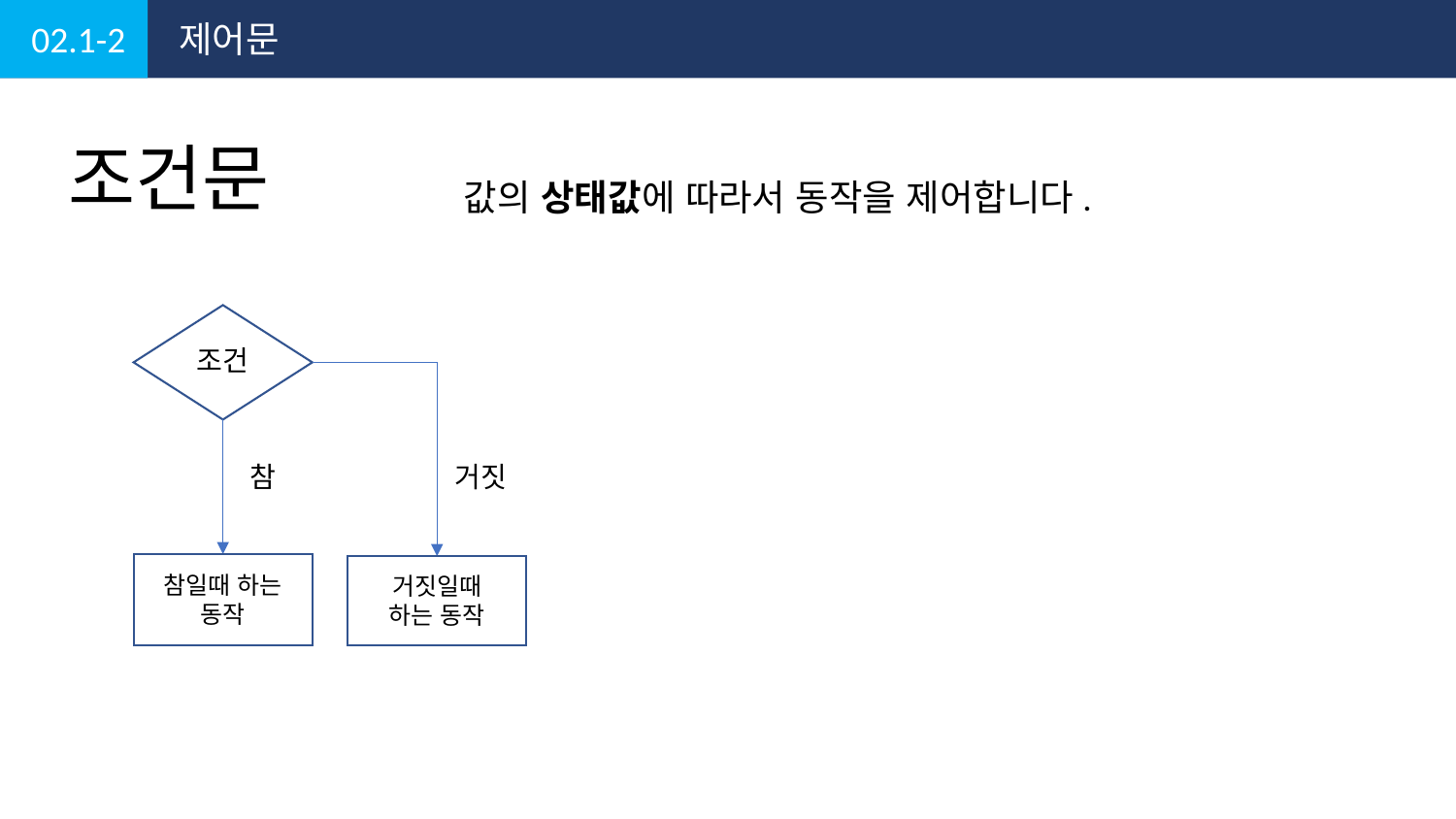

02.1-2
제어문
조건문
값의 상태값에 따라서 동작을 제어합니다.

조건
거짓
참

참일때 하는 동작
거짓일때 하는 동작